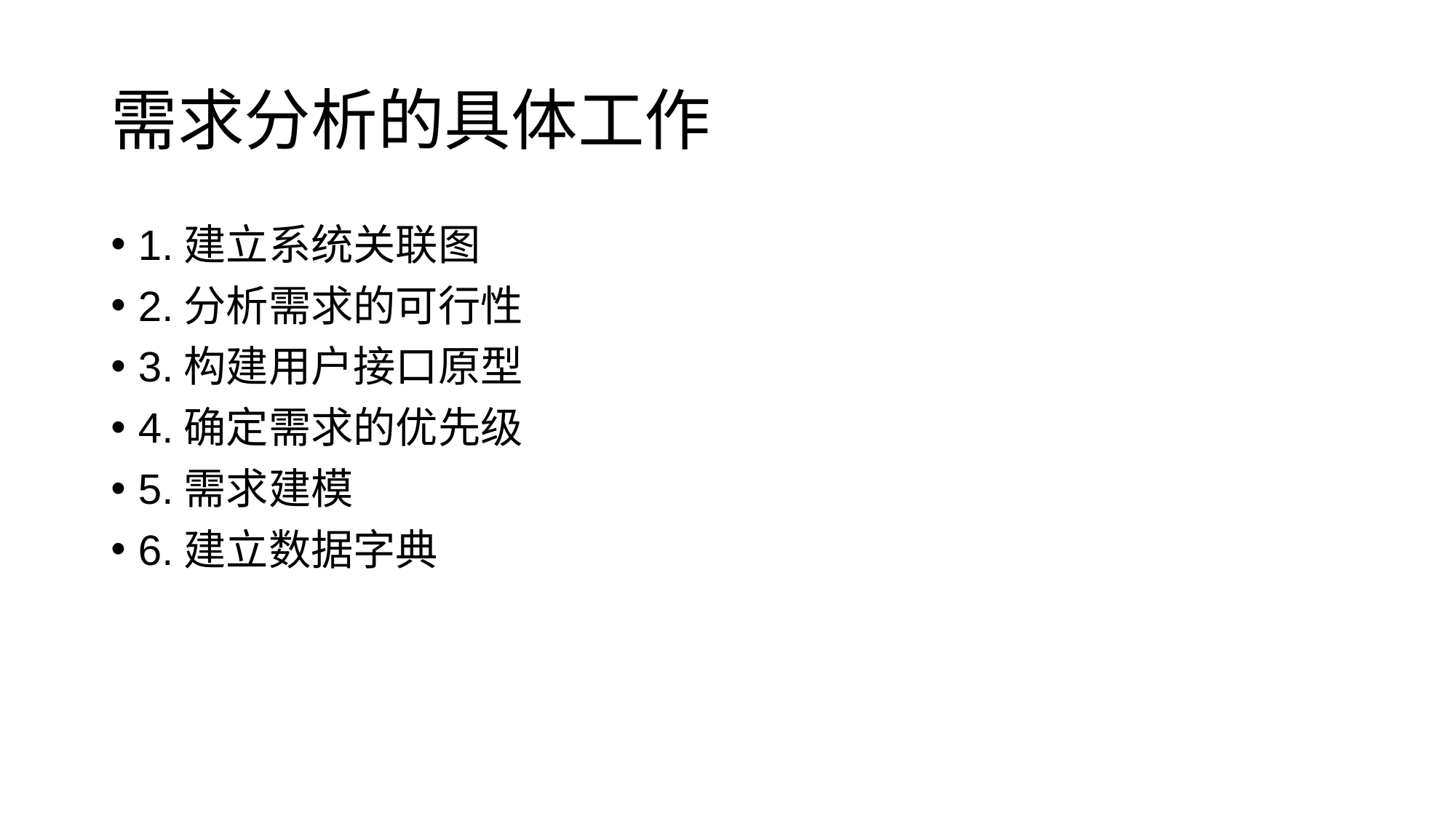

# 需求分析的具体工作
1.建立系统关联图
2.分析需求的可行性
3.构建用户接口原型
4.确定需求的优先级
5.需求建模
6.建立数据字典